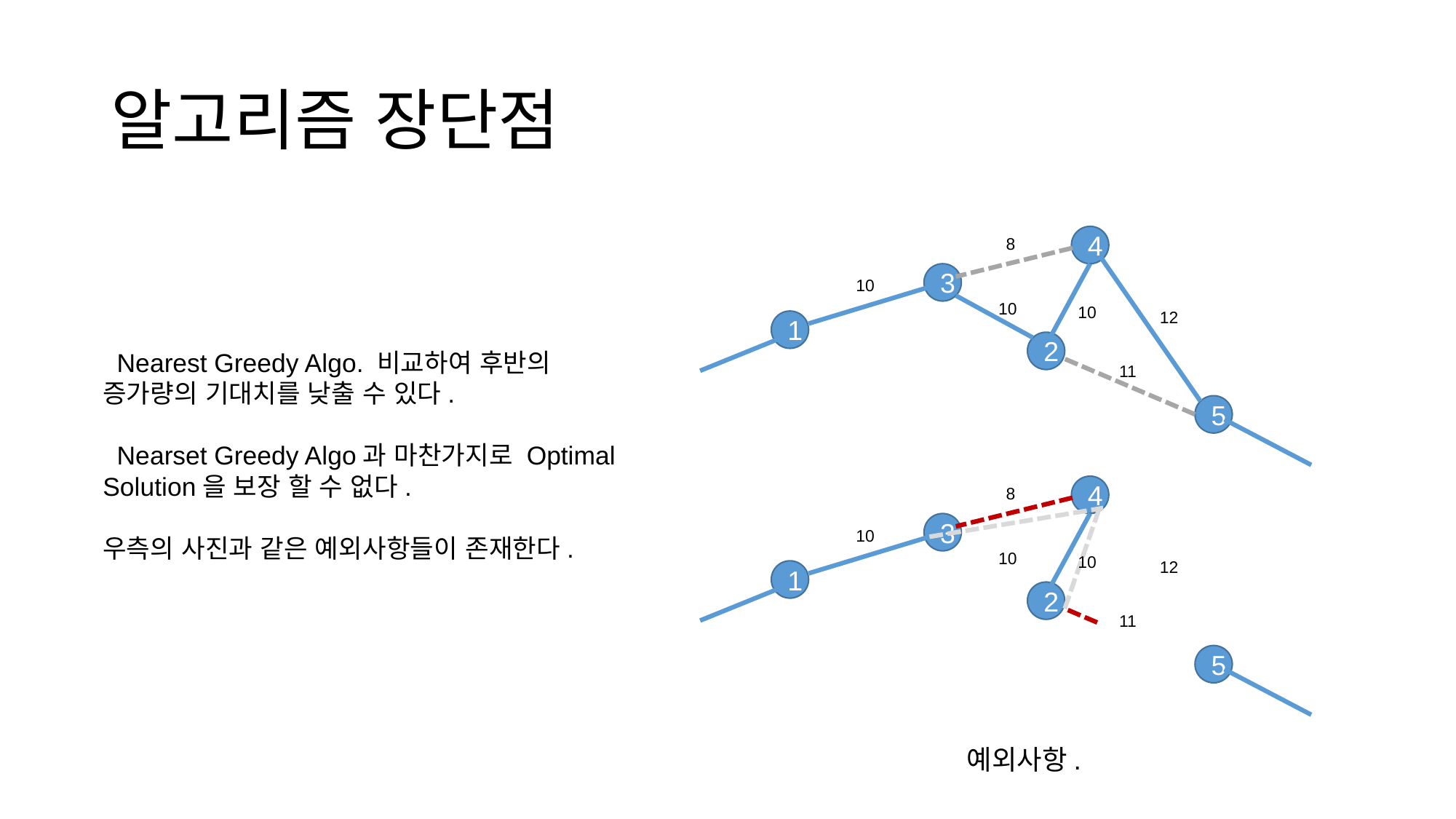

# 알고리즘 장단점
4
8
3
10
10
10
12
1
2
  Nearest Greedy Algo. 비교하여 후반의 증가량의 기대치를 낮출 수 있다.

  Nearset Greedy Algo과 마찬가지로 Optimal Solution을 보장 할 수 없다.

우측의 사진과 같은 예외사항들이 존재한다.

11
5
4
8
3
10
10
10
12
1
2
11
5
예외사항.